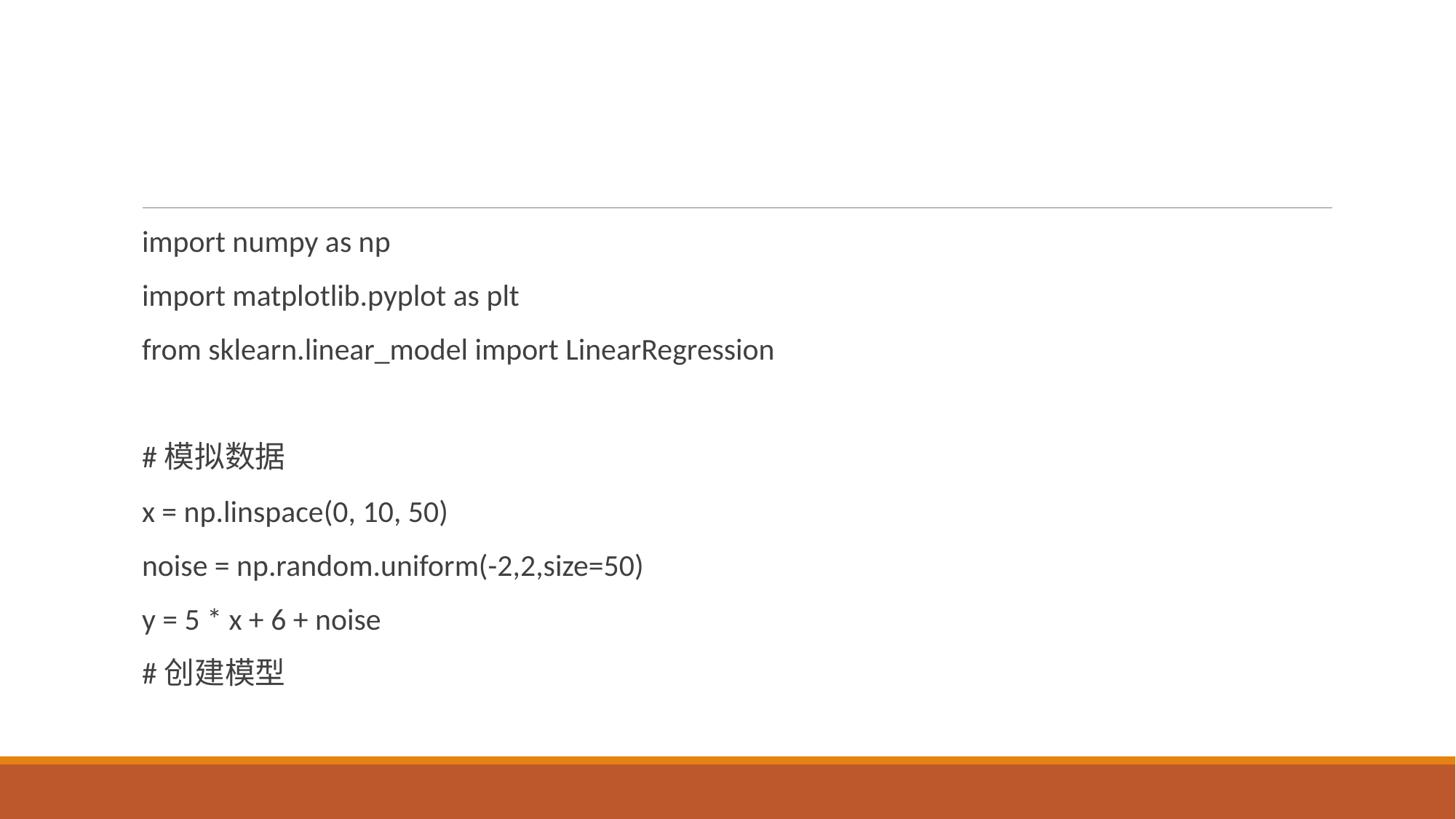

#
import numpy as np
import matplotlib.pyplot as plt
from sklearn.linear_model import LinearRegression

#模拟数据
x = np.linspace(0, 10, 50)
noise = np.random.uniform(-2,2,size=50)
y = 5 * x + 6 + noise
#创建模型